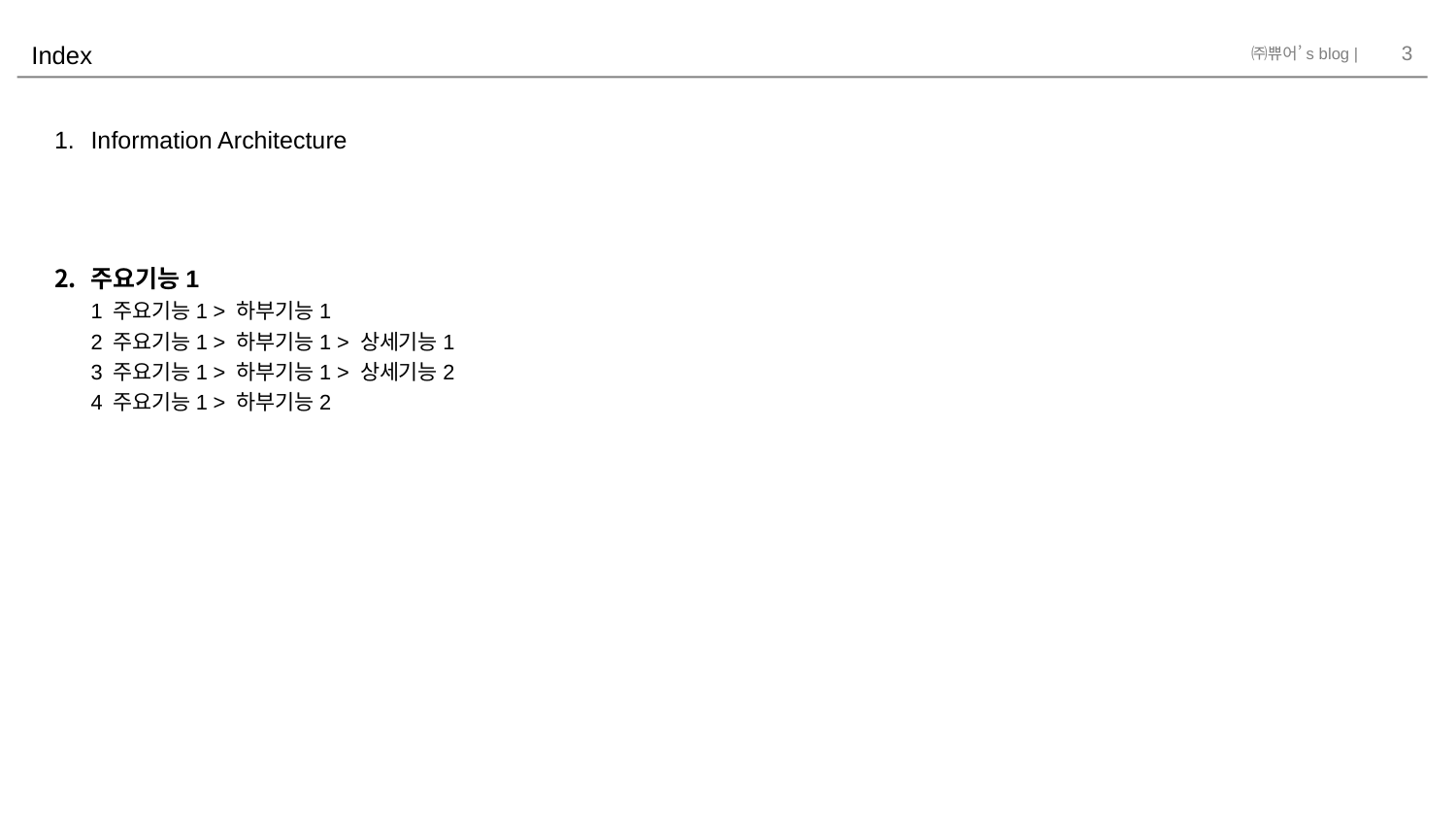

3
# Index
Information Architecture

주요기능1
1 주요기능1 > 하부기능1
2 주요기능1 > 하부기능1 > 상세기능1
3 주요기능1 > 하부기능1 > 상세기능2
4 주요기능1 > 하부기능2